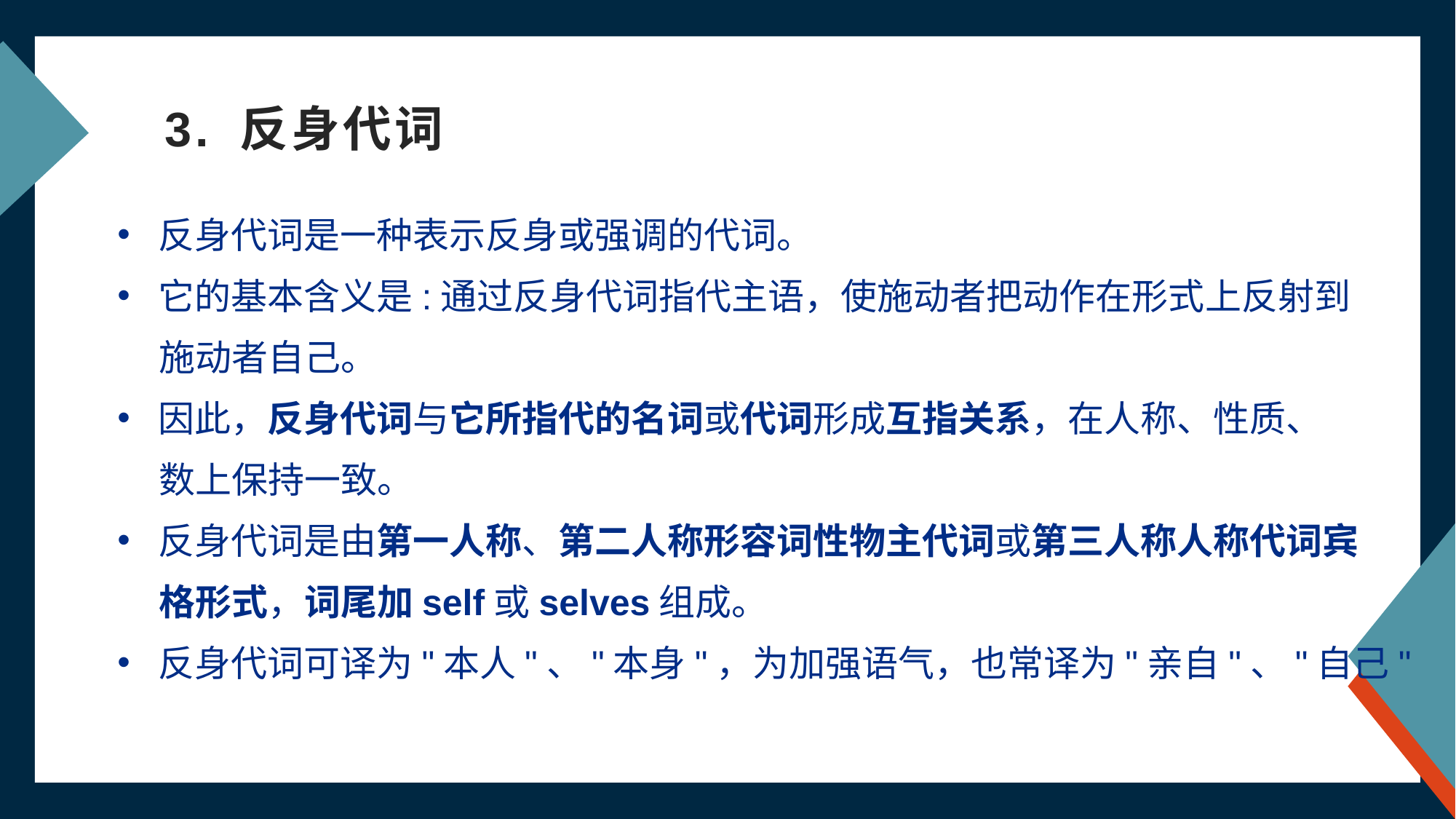

# 3. 反身代词
反身代词是一种表示反身或强调的代词。
它的基本含义是:通过反身代词指代主语，使施动者把动作在形式上反射到
    施动者自己。
因此，反身代词与它所指代的名词或代词形成互指关系，在人称、性质、
    数上保持一致。
反身代词是由第一人称、第二人称形容词性物主代词或第三人称人称代词宾
    格形式，词尾加self或selves组成。
反身代词可译为"本人"、"本身"，为加强语气，也常译为"亲自"、"自己"